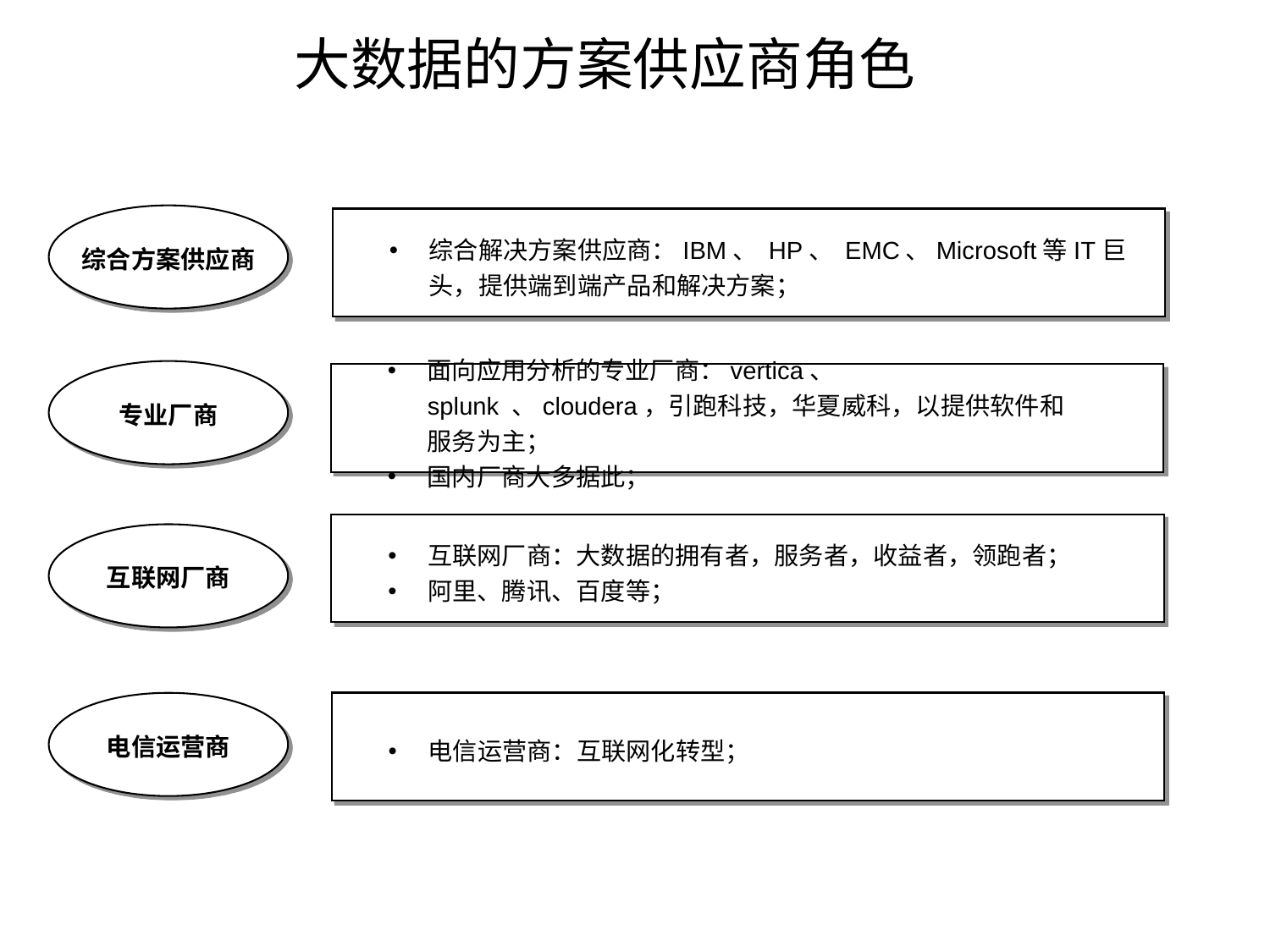

# 大数据的方案供应商角色

综合方案供应商

综合解决方案供应商：IBM、 HP、 EMC、Microsoft等IT巨头，提供端到端产品和解决方案；
面向应用分析的专业厂商：vertica、 splunk 、cloudera，引跑科技，华夏威科，以提供软件和服务为主；
国内厂商大多据此；

专业厂商

互联网厂商：大数据的拥有者，服务者，收益者，领跑者；
阿里、腾讯、百度等；

互联网厂商

电信运营商：互联网化转型；

电信运营商